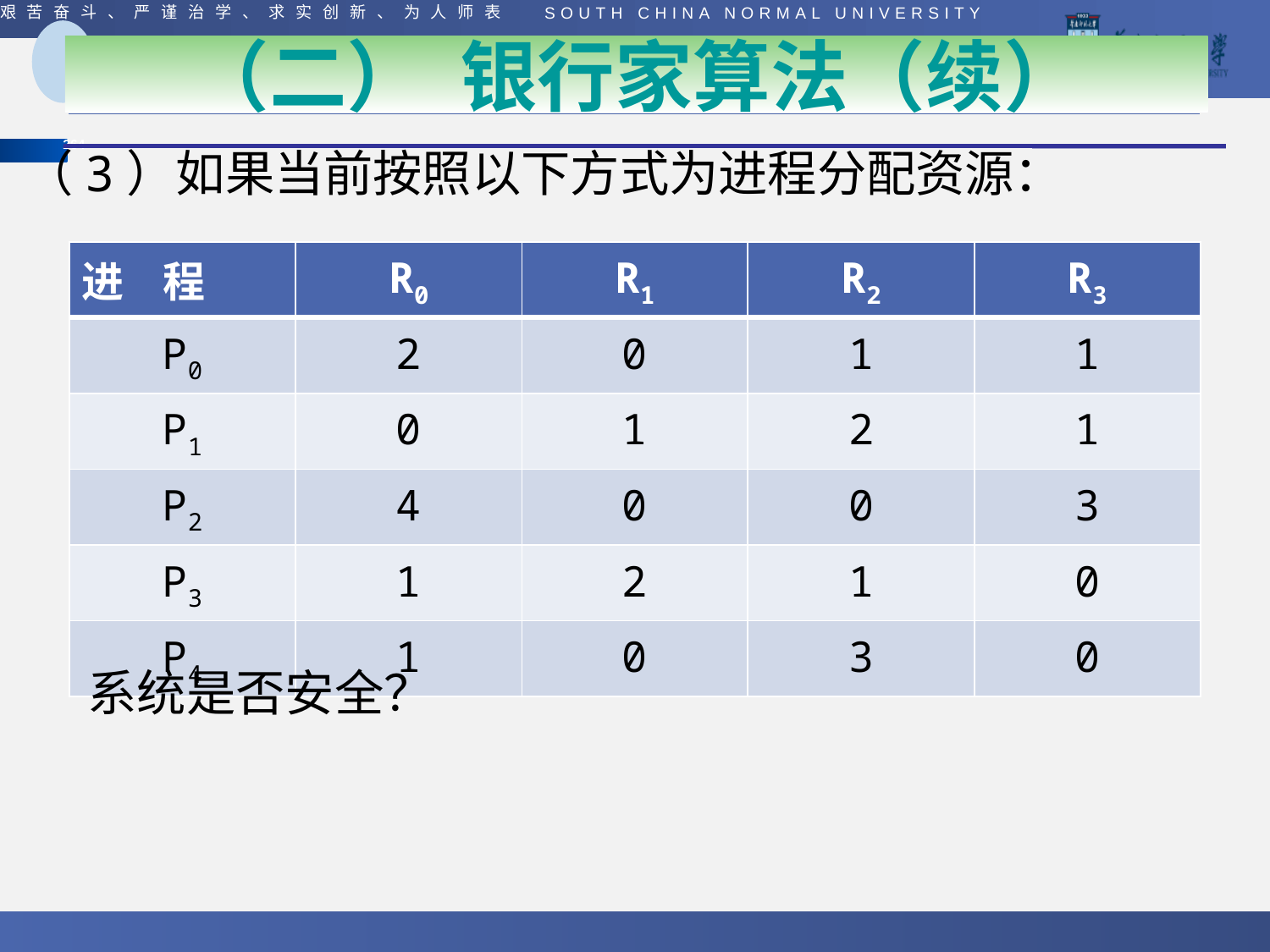

#
（二）  银行家算法（续）
（3）如果当前按照以下方式为进程分配资源：
| 进 程 | R0 | R1 | R2 | R3 |
| --- | --- | --- | --- | --- |
| P0 | 2 | 0 | 1 | 1 |
| P1 | 0 | 1 | 2 | 1 |
| P2 | 4 | 0 | 0 | 3 |
| P3 | 1 | 2 | 1 | 0 |
| P4 | 1 | 0 | 3 | 0 |
系统是否安全？

264